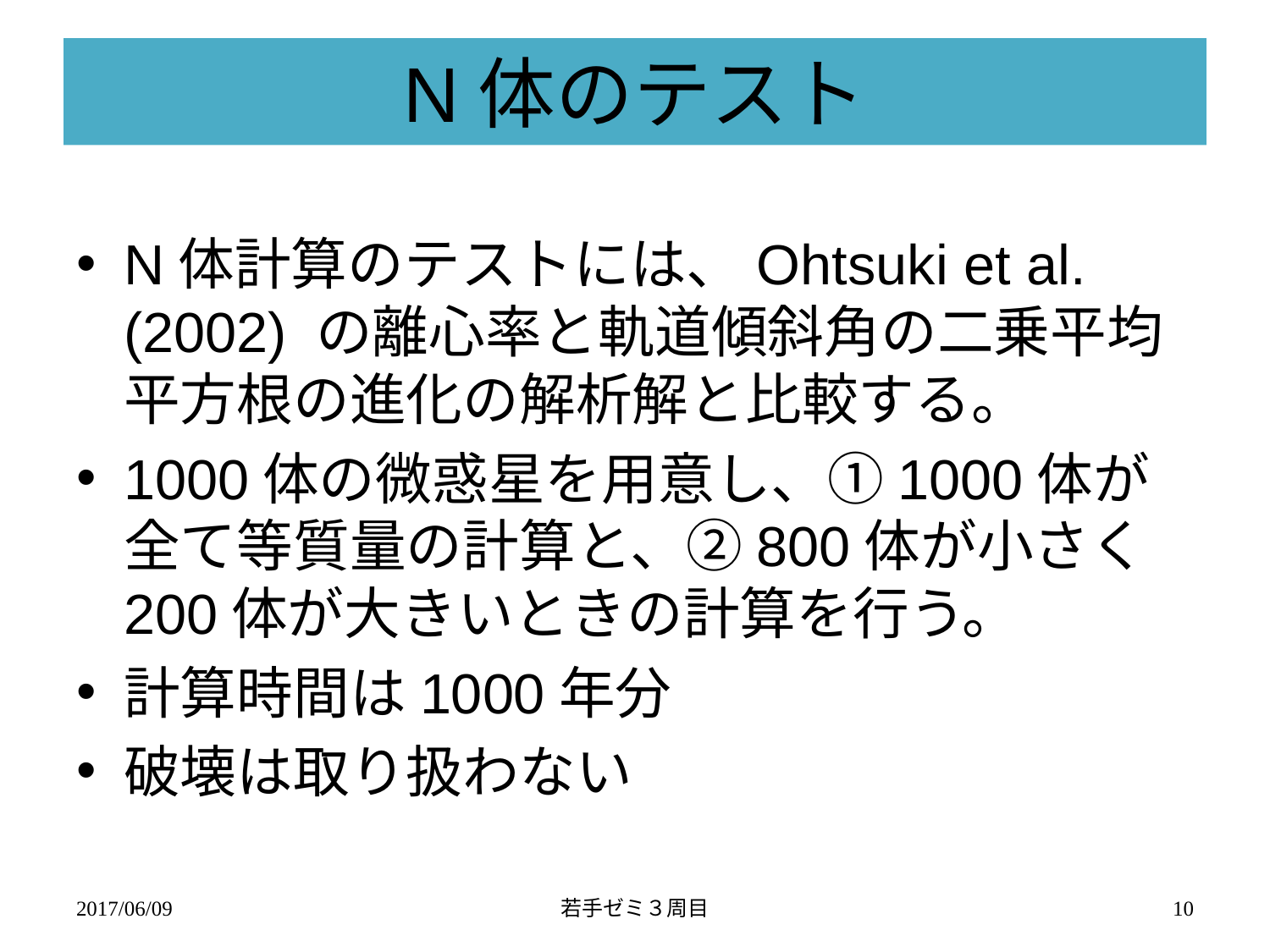

# N体のテスト
N体計算のテストには、Ohtsuki et al. (2002) の離心率と軌道傾斜角の二乗平均平方根の進化の解析解と比較する。
1000体の微惑星を用意し、①1000体が全て等質量の計算と、②800体が小さく200体が大きいときの計算を行う。
計算時間は1000年分
破壊は取り扱わない

2017/06/09
若手ゼミ３周目
10